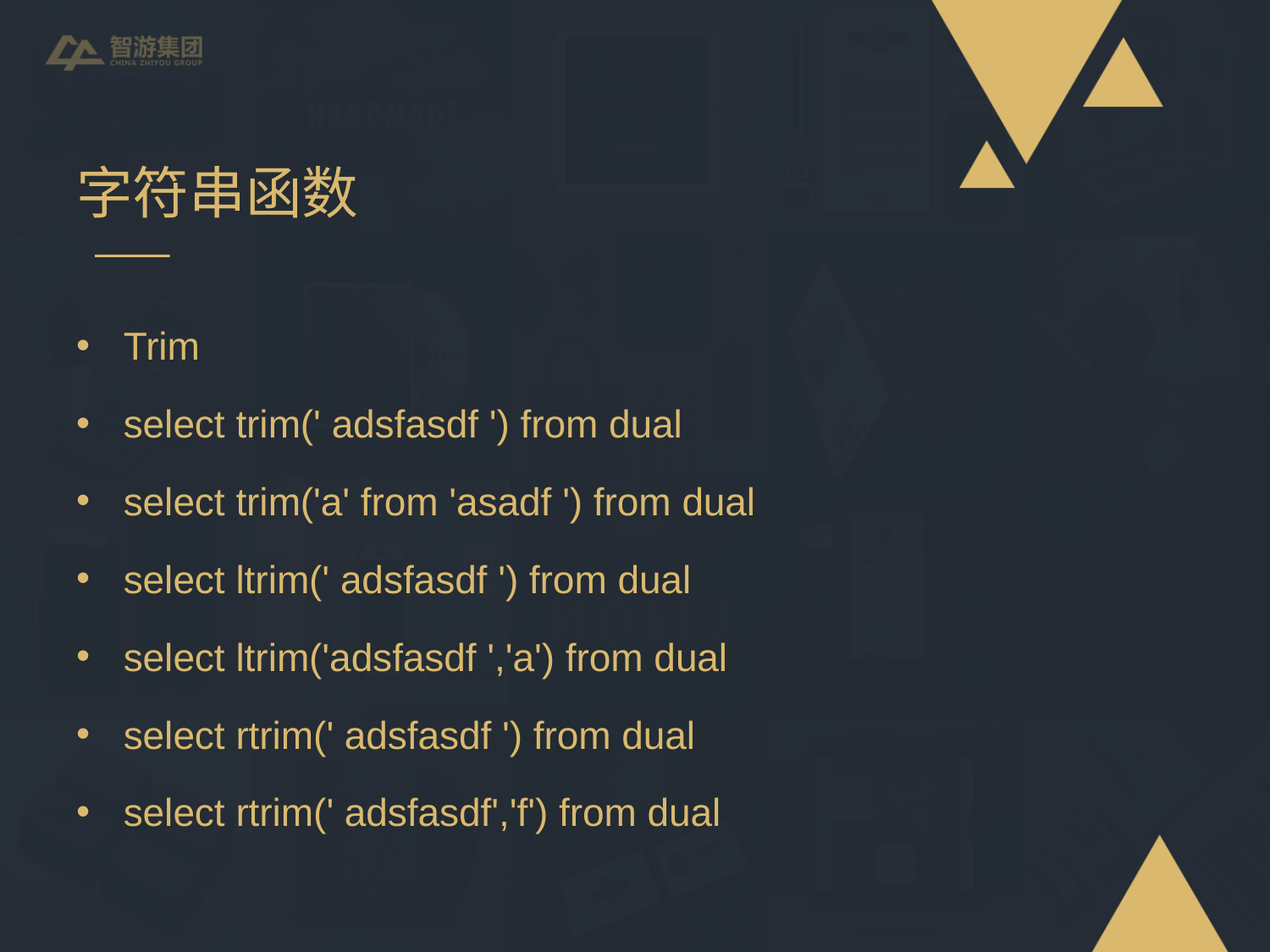

# 字符串函数
Trim
select trim(' adsfasdf ') from dual
select trim('a' from 'asadf ') from dual
select ltrim(' adsfasdf ') from dual
select ltrim('adsfasdf ','a') from dual
select rtrim(' adsfasdf ') from dual
select rtrim(' adsfasdf','f') from dual